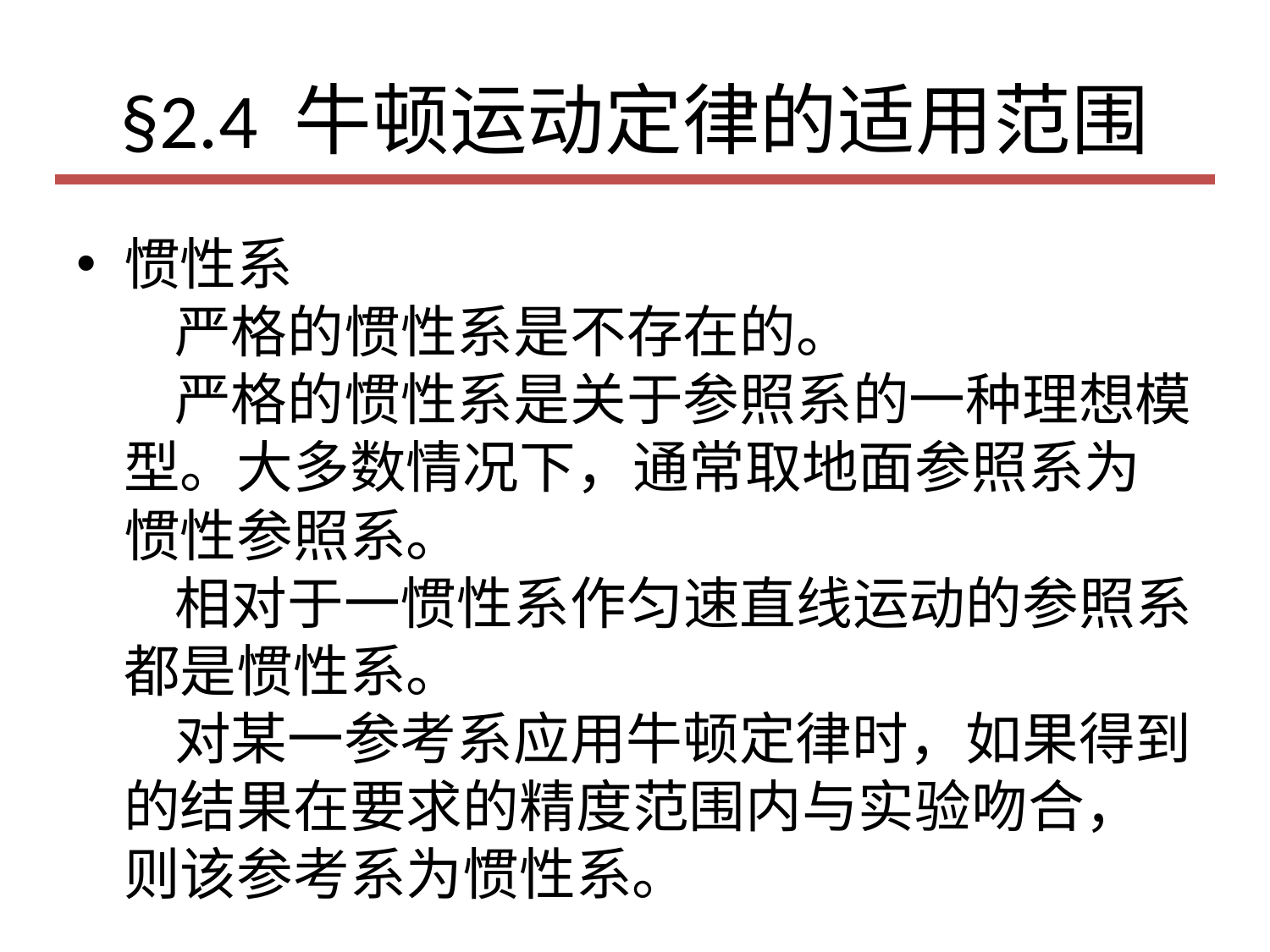

# §2.4 牛顿运动定律的适用范围
惯性系
    严格的惯性系是不存在的。
    严格的惯性系是关于参照系的一种理想模型。大多数情况下，通常取地面参照系为惯性参照系。
    相对于一惯性系作匀速直线运动的参照系都是惯性系。
    对某一参考系应用牛顿定律时，如果得到的结果在要求的精度范围内与实验吻合，则该参考系为惯性系。